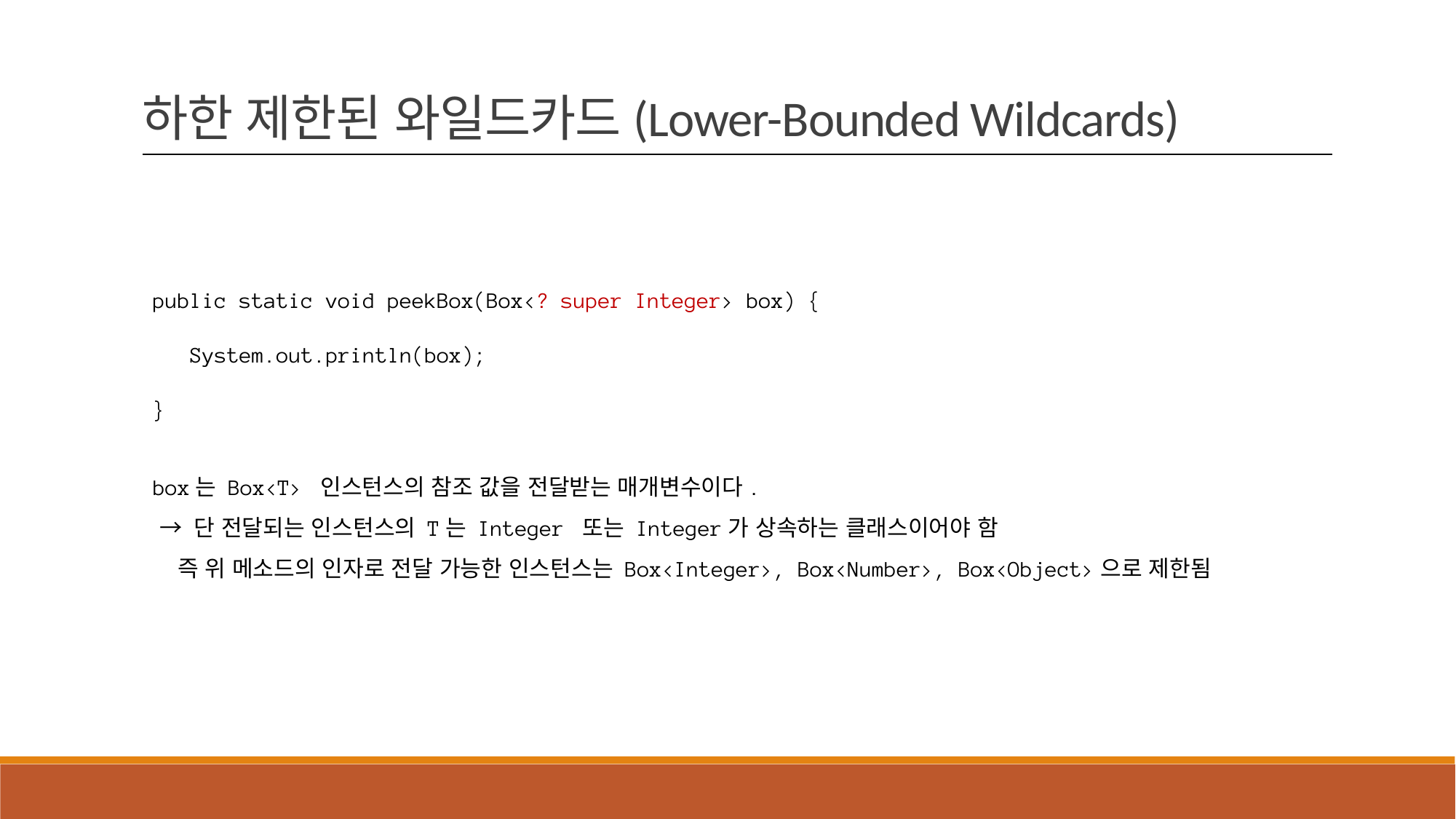

하한 제한된 와일드카드(Lower-Bounded Wildcards)
public static void peekBox(Box<? super Integer> box) {
   System.out.println(box);
}
box는 Box<T> 인스턴스의 참조 값을 전달받는 매개변수이다.
 → 단 전달되는 인스턴스의 T는 Integer 또는 Integer가 상속하는 클래스이어야 함
   즉 위 메소드의 인자로 전달 가능한 인스턴스는 Box<Integer>, Box<Number>, Box<Object>으로 제한됨